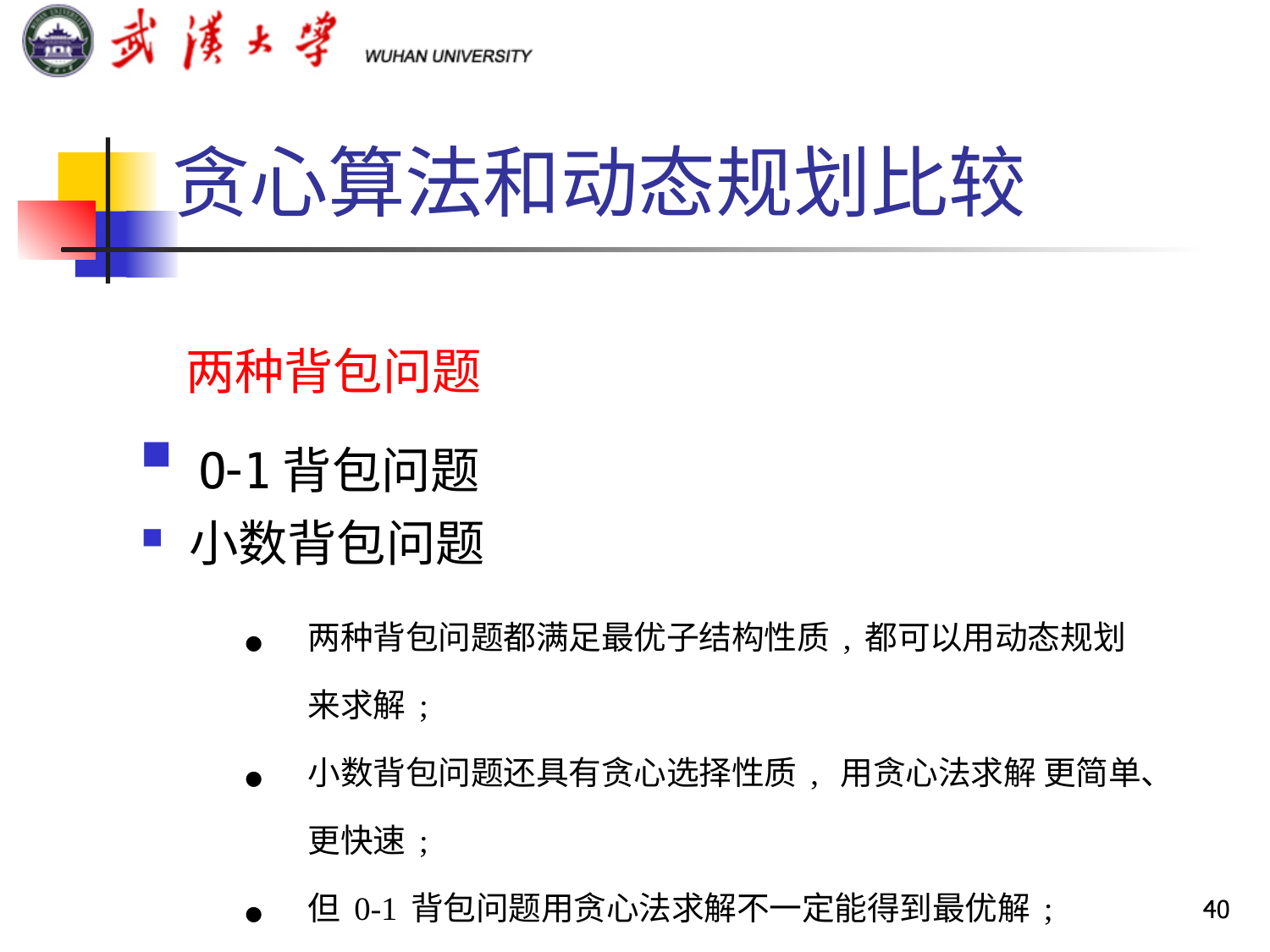

# 贪心算法和动态规划比较
   两种背包问题
 0-1背包问题
小数背包问题

两种背包问题都满足最优子结构性质,都可以用动态规划来求解;
小数背包问题还具有贪心选择性质, 用贪心法求解 更简单、更快速;
但0-1背包问题用贪心法求解不一定能得到最优解;
40